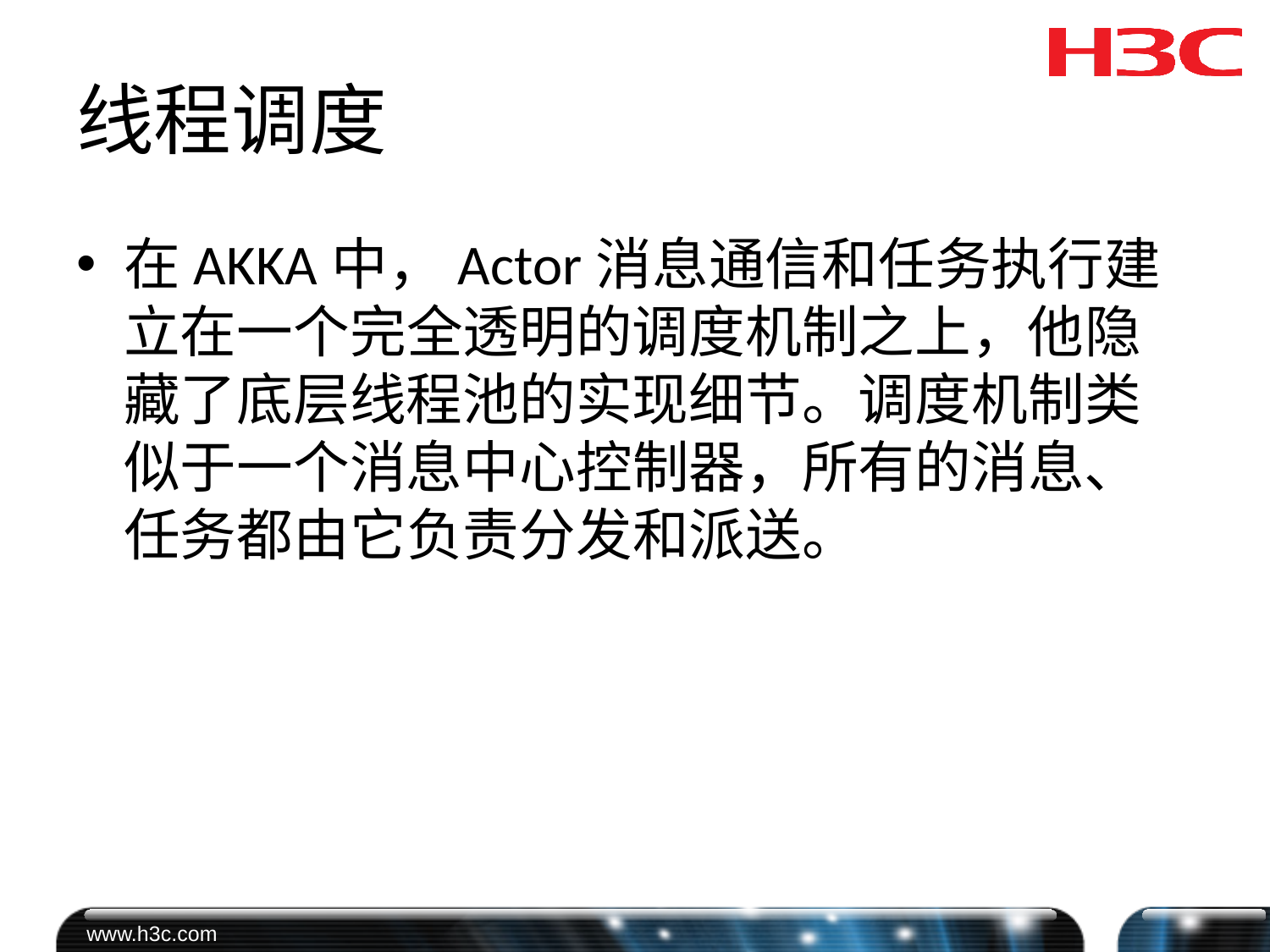

# 线程调度
在AKKA中，Actor消息通信和任务执行建立在一个完全透明的调度机制之上，他隐藏了底层线程池的实现细节。调度机制类似于一个消息中心控制器，所有的消息、任务都由它负责分发和派送。